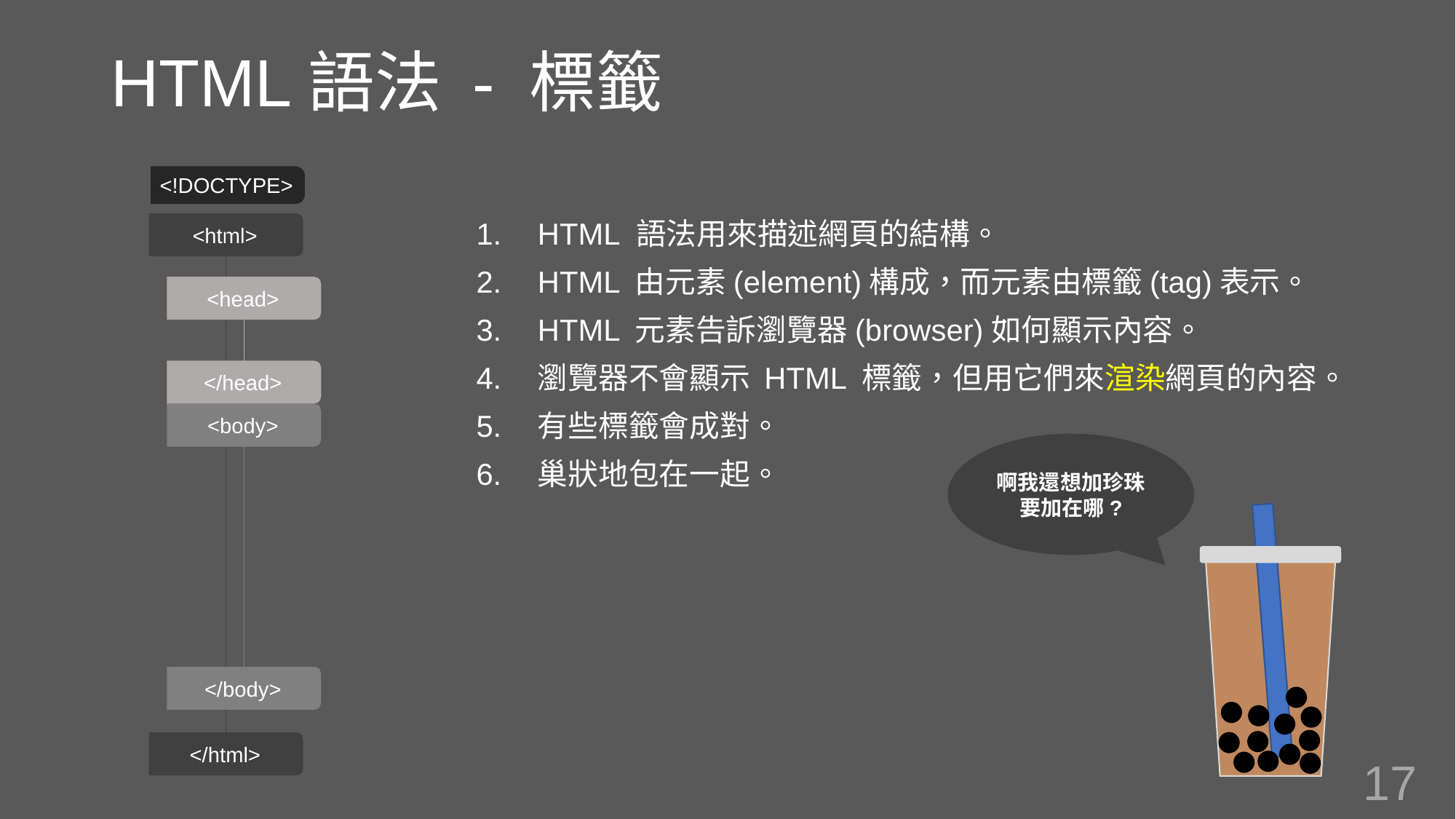

HTML語法 - 標籤
<!DOCTYPE>
HTML 語法用來描述網頁的結構。
HTML 由元素(element)構成，而元素由標籤(tag)表示。
HTML 元素告訴瀏覽器(browser)如何顯示內容。
瀏覽器不會顯示 HTML 標籤，但用它們來渲染網頁的內容。
有些標籤會成對。
巢狀地包在一起。
<html>
</html>
<head>
</head>
<body>
</body>
啊我還想加珍珠
要加在哪?

17